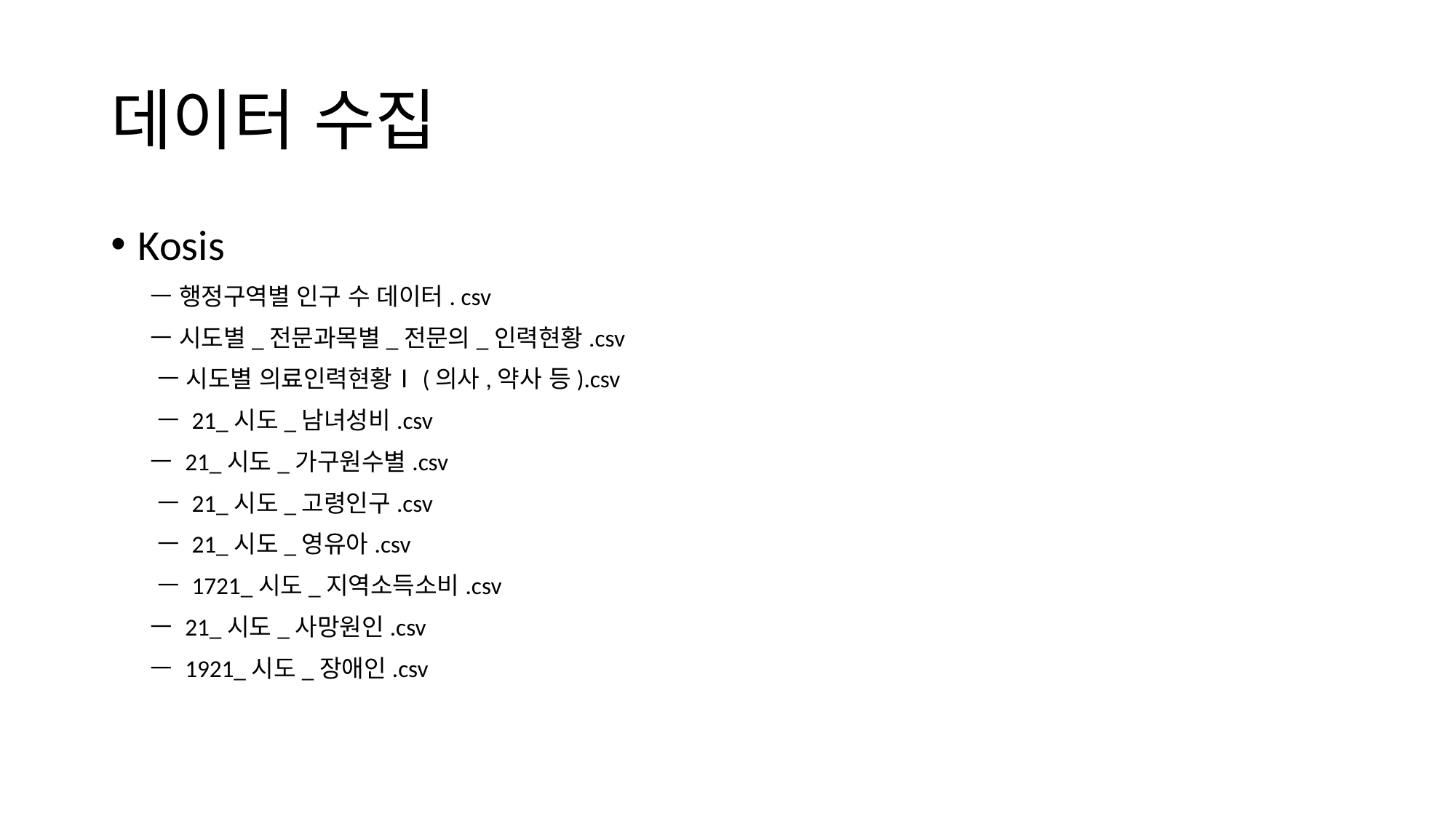

# 데이터 수집
Kosis
     ㅡ 행정구역별 인구 수 데이터. csv
     ㅡ 시도별_전문과목별_전문의_인력현황.csv
      ㅡ 시도별 의료인력현황Ⅰ(의사,약사 등).csv
      ㅡ 21_시도_남녀성비.csv
     ㅡ 21_시도_가구원수별.csv
      ㅡ 21_시도_고령인구.csv
      ㅡ 21_시도_영유아.csv
      ㅡ 1721_시도_지역소득소비.csv
     ㅡ 21_시도_사망원인.csv
     ㅡ 1921_시도_장애인.csv